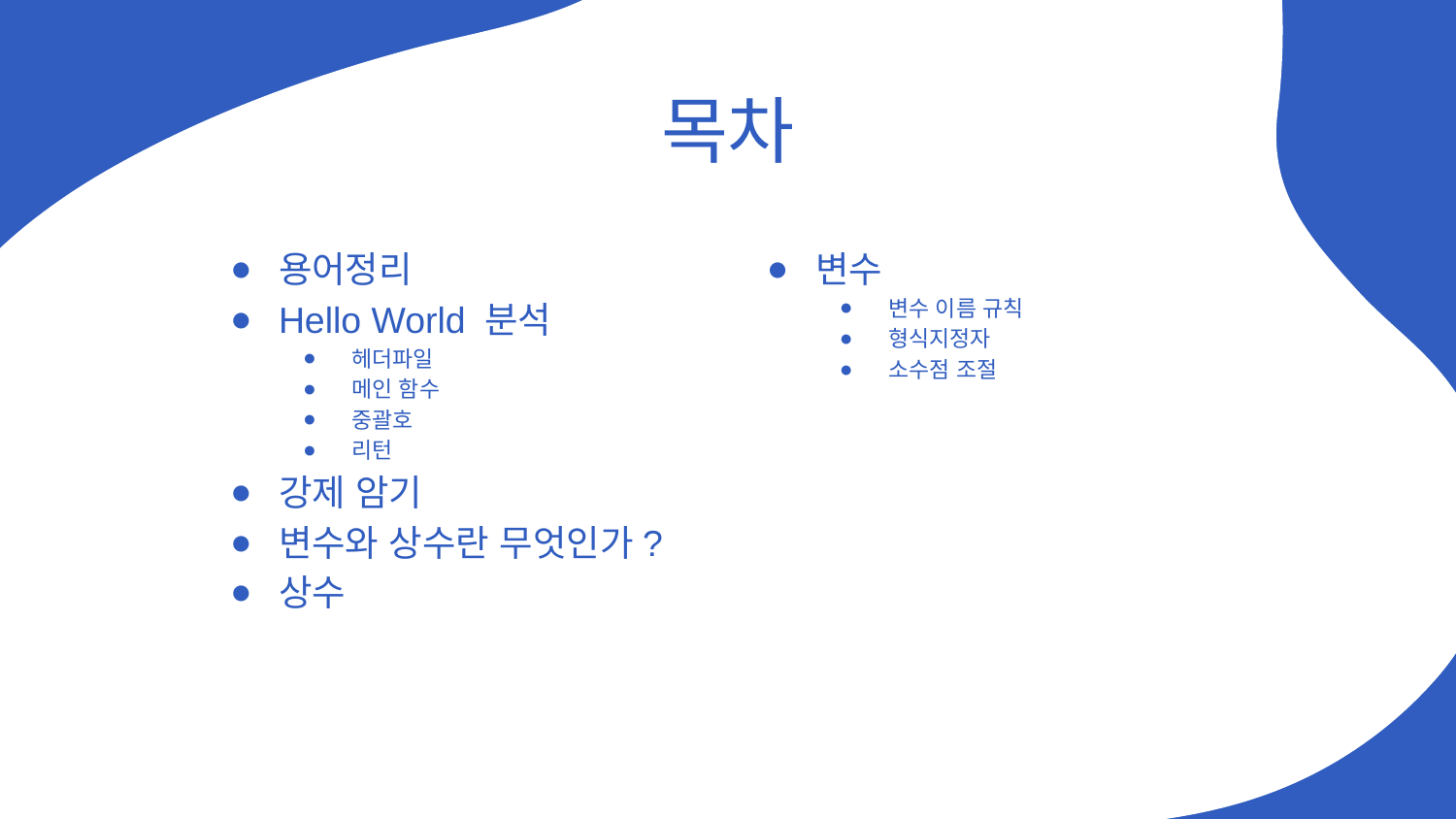

# 목차
용어정리
Hello World 분석
헤더파일
메인 함수
중괄호
리턴
강제 암기
변수와 상수란 무엇인가?
상수
변수
변수 이름 규칙
형식지정자
소수점 조절